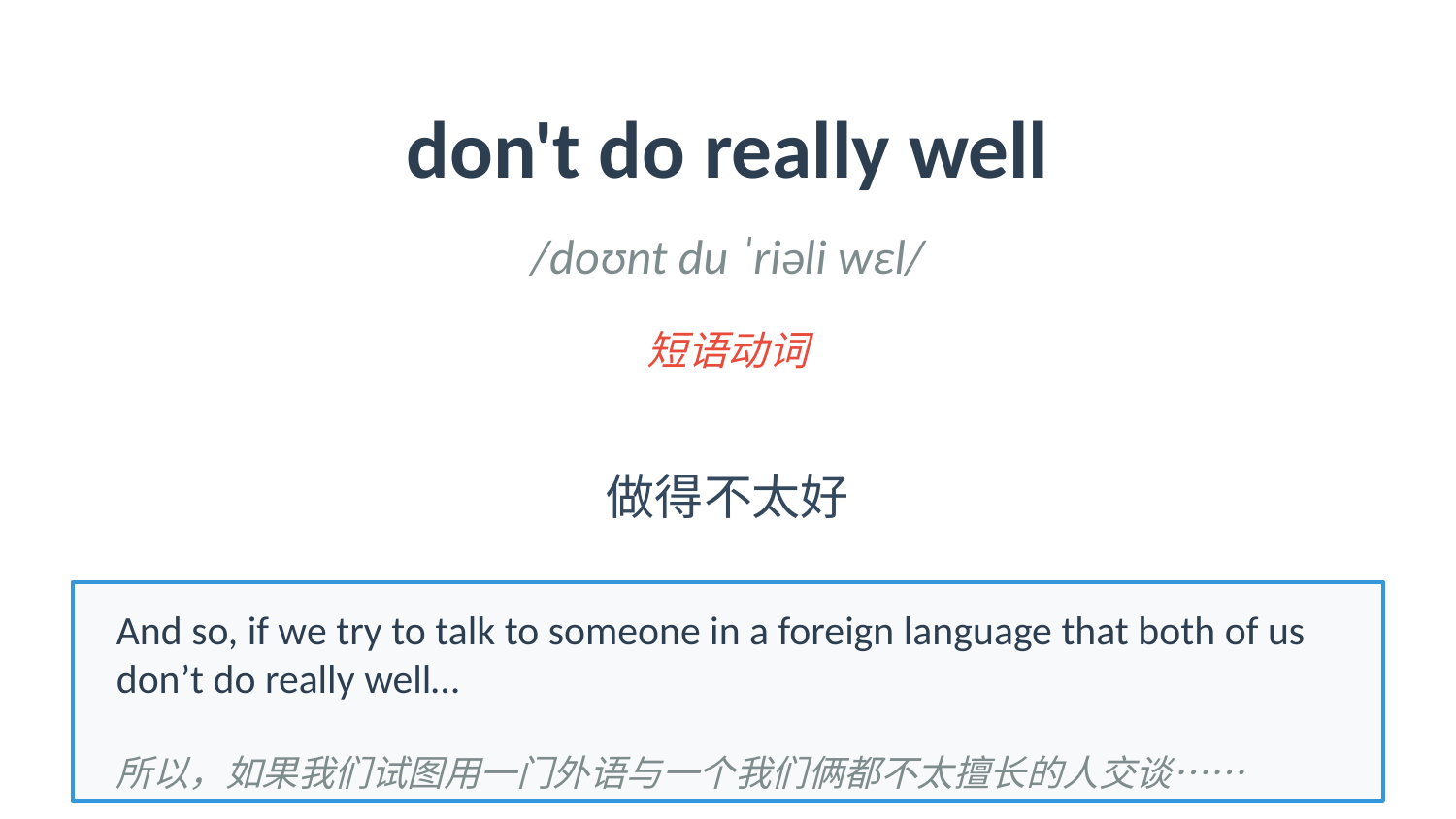

don't do really well
/doʊnt du ˈriəli wɛl/
短语动词
做得不太好

And so, if we try to talk to someone in a foreign language that both of us don’t do really well…

所以，如果我们试图用一门外语与一个我们俩都不太擅长的人交谈……